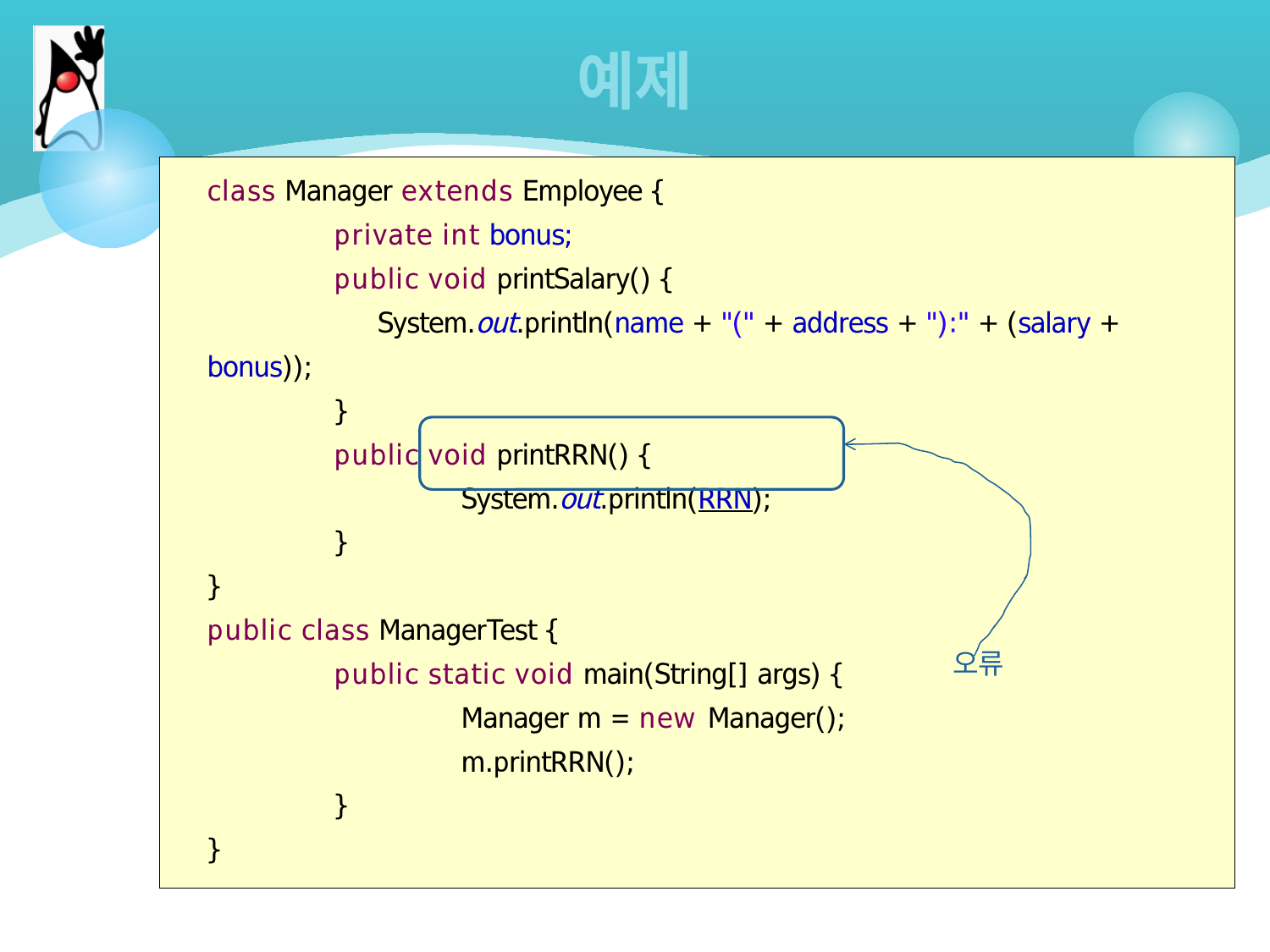

# 예제
class Manager extends Employee {
	private int bonus;
	public void printSalary() {
	     System.out.println(name + "(" + address + "):" + (salary + bonus));
	}
	public void printRRN() {
		System.out.println(RRN);
	}
}
public class ManagerTest {
	public static void main(String[] args) {
		Manager m = new Manager();
		m.printRRN();
	}
}

오류